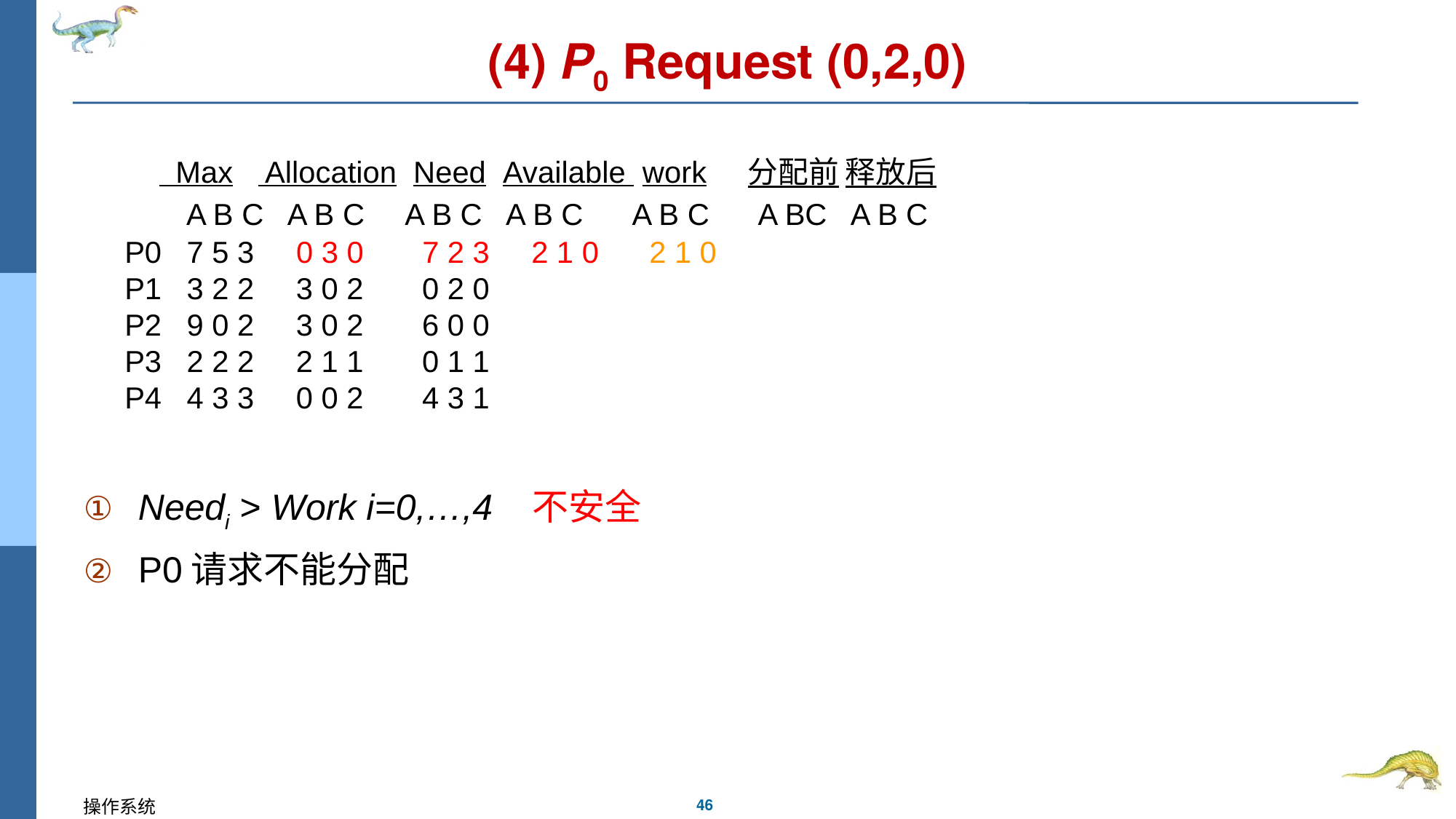

# (4) P0 Request (0,2,0)
           Max    Allocation  Need  Available  work    分配前 释放后
       A B C   A B C     A B C   A B C      A B C      A BC   A B C
P0   7 5 3     0 3 0       7 2 3     2 1 0      2 1 0  　
P1   3 2 2     3 0 2       0 2 0                             
P2   9 0 2     3 0 2       6 0 0                            
P3   2 2 2     2 1 1       0 1 1                            
P4   4 3 3     0 0 2       4 3 1

Needi > Work i=0,…,4   不安全
P0请求不能分配